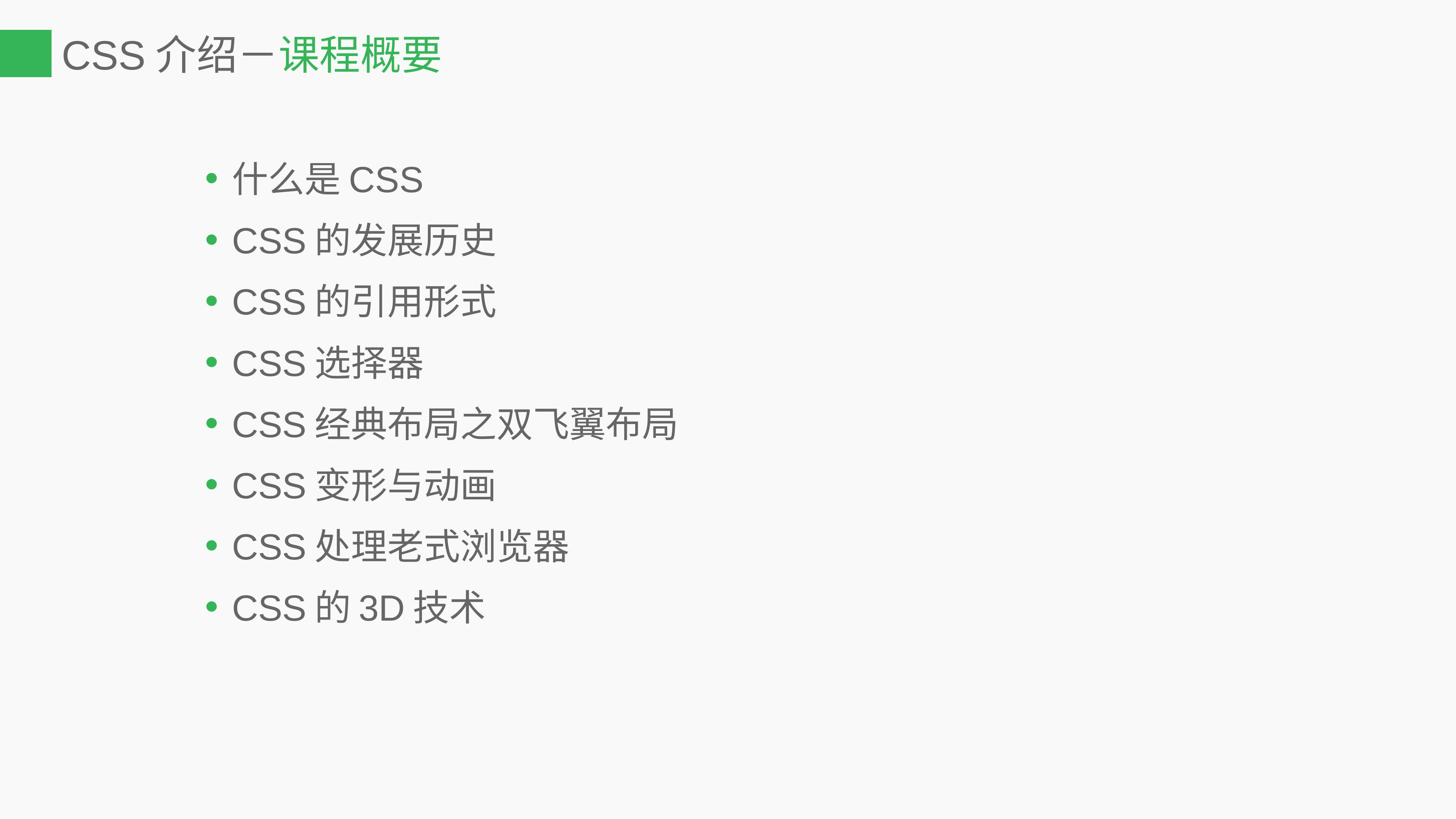

# CSS介绍－课程概要
什么是CSS
CSS的发展历史
CSS的引用形式
CSS选择器
CSS经典布局之双飞翼布局
CSS变形与动画
CSS处理老式浏览器
CSS的3D技术